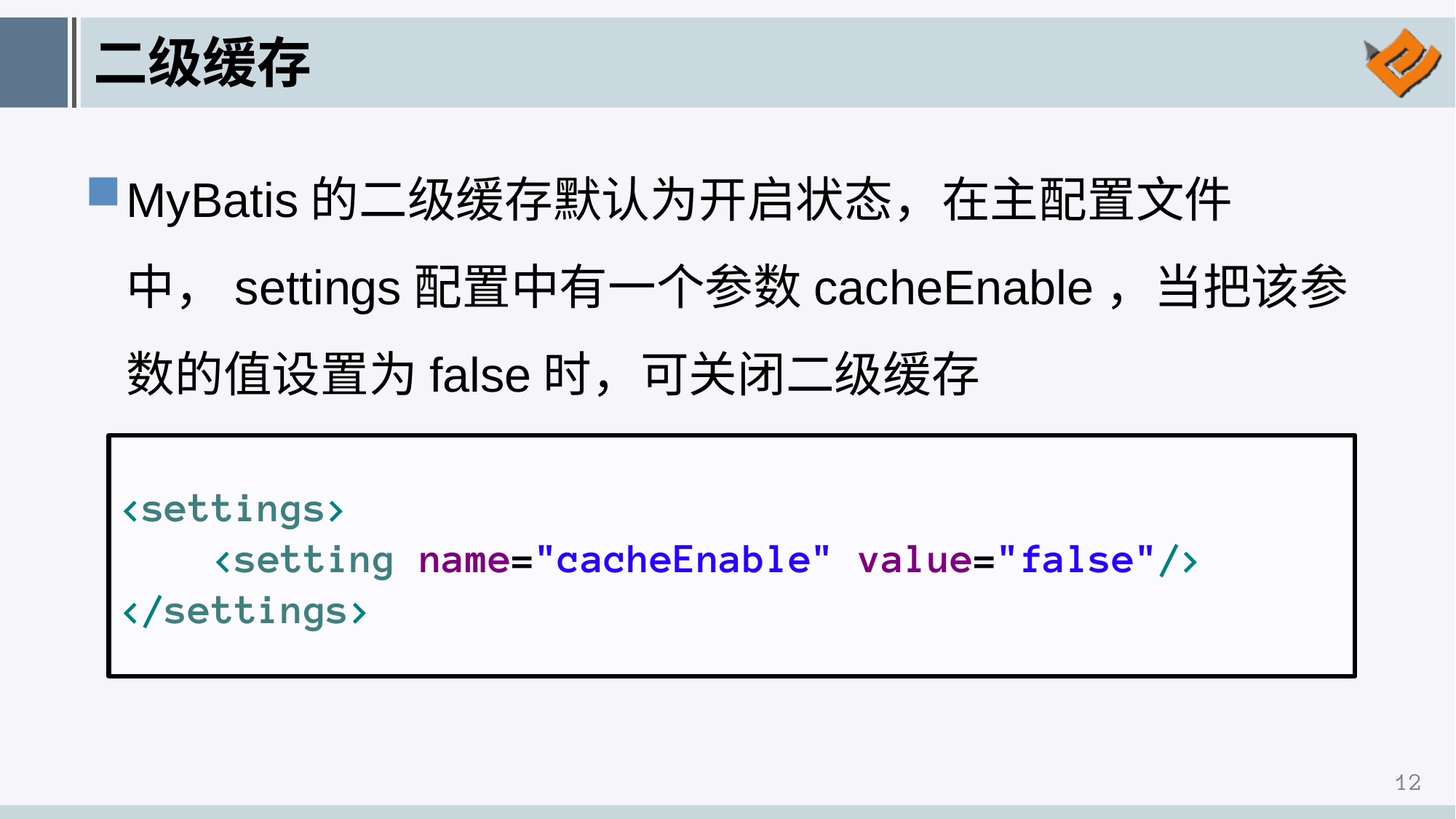

# 二级缓存
MyBatis的二级缓存默认为开启状态，在主配置文件中，settings配置中有一个参数cacheEnable，当把该参数的值设置为false时，可关闭二级缓存
<settings>
    <setting name="cacheEnable" value="false"/>
</settings>